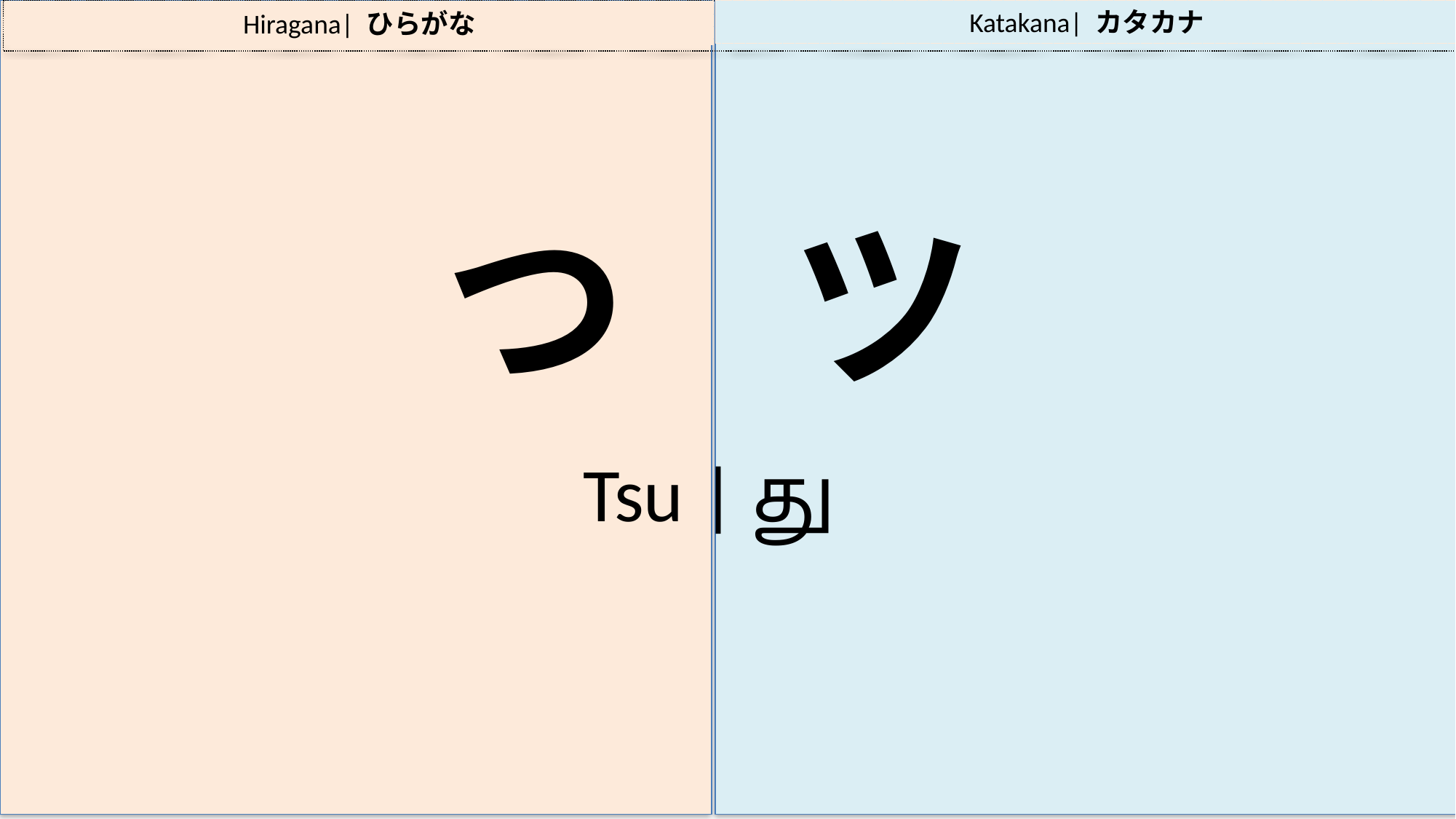

Katakana| カタカナ

Hiragana| ひらがな
つ    ツ
Tsu | து